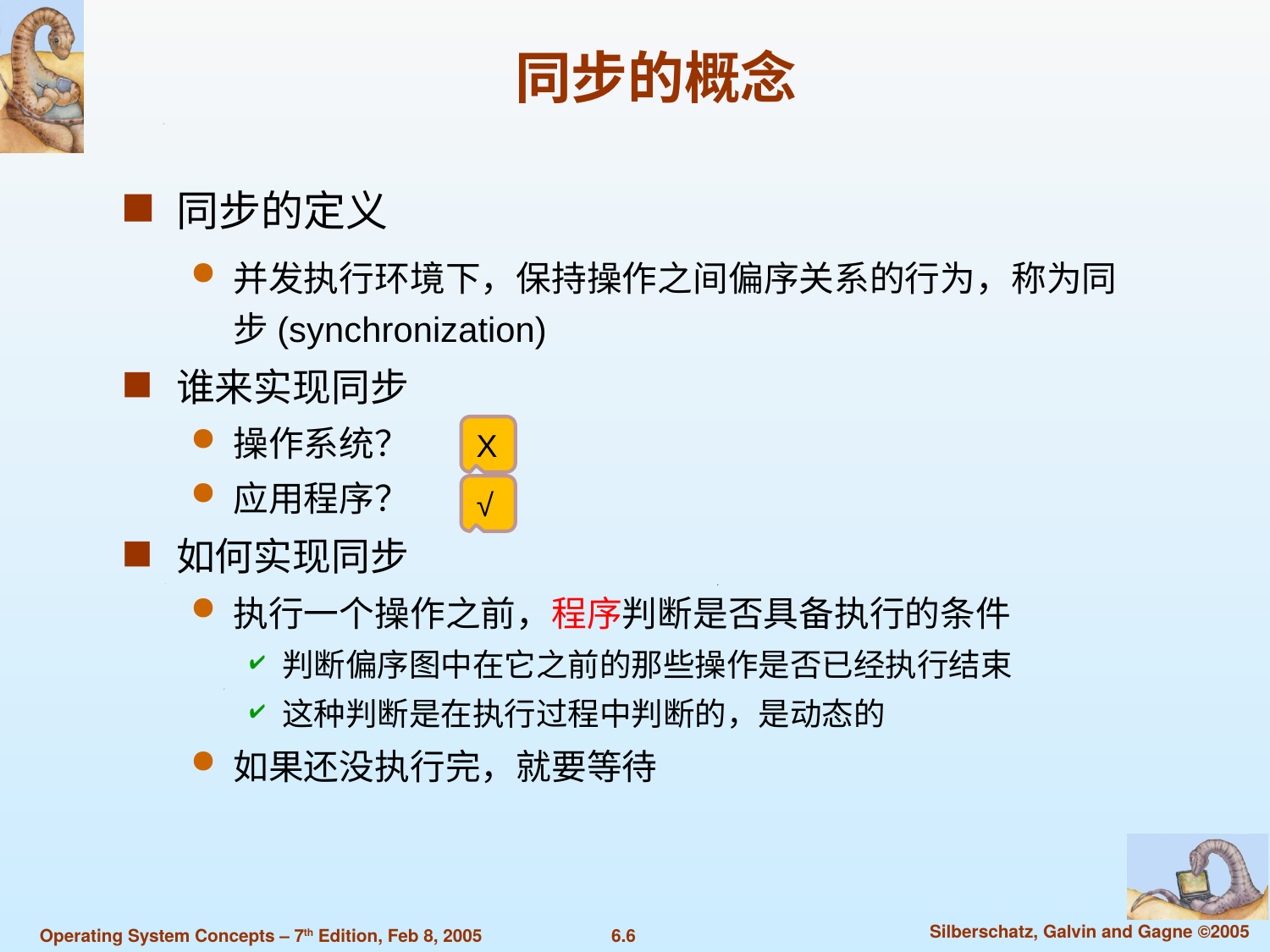

# 同步的概念
同步的定义
并发执行环境下，保持操作之间偏序关系的行为，称为同步(synchronization)
谁来实现同步
操作系统？
应用程序？
如何实现同步
执行一个操作之前，程序判断是否具备执行的条件
判断偏序图中在它之前的那些操作是否已经执行结束
这种判断是在执行过程中判断的，是动态的
如果还没执行完，就要等待
X
√